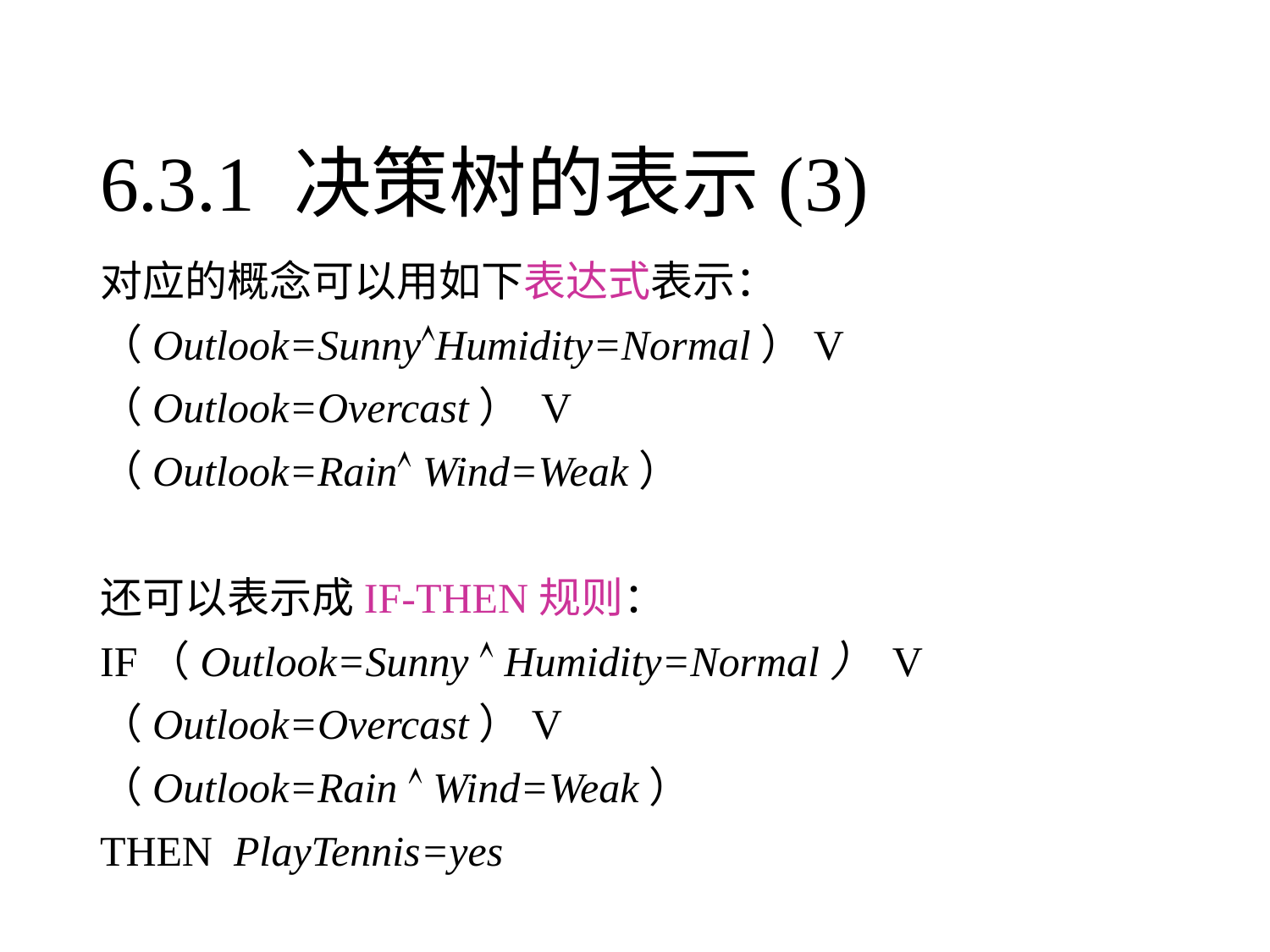

# 6.3.1 决策树的表示(3)
对应的概念可以用如下表达式表示：
（Outlook=Sunny∧Humidity=Normal）V
（Outlook=Overcast） V
（Outlook=Rain∧ Wind=Weak）

还可以表示成IF-THEN规则：
IF（Outlook=Sunny ∧ Humidity=Normal） V
（Outlook=Overcast）V
（Outlook=Rain ∧ Wind=Weak）
THEN  PlayTennis=yes